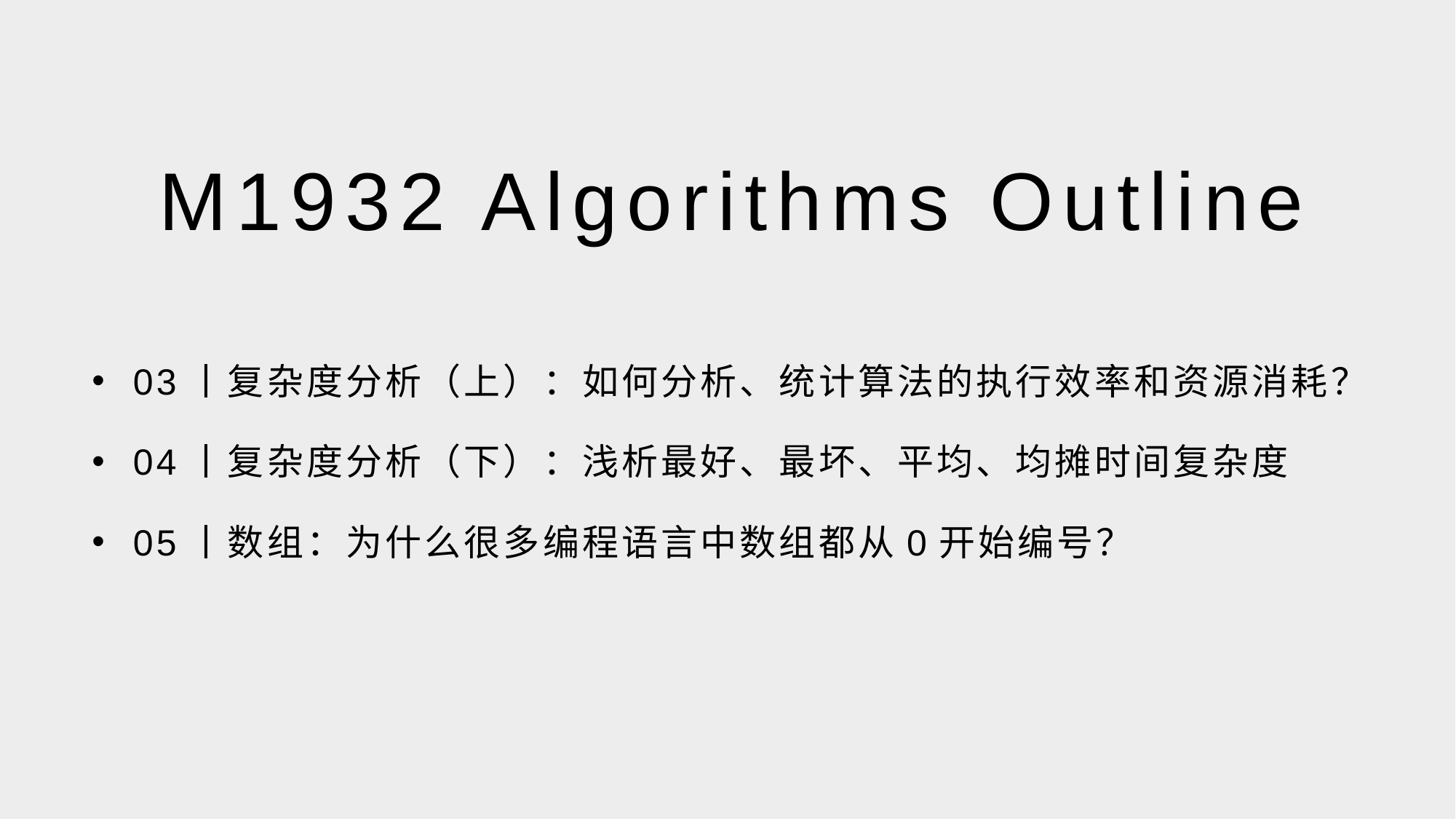

# M1932 Algorithms Outline
03丨复杂度分析（上）：如何分析、统计算法的执行效率和资源消耗？
04丨复杂度分析（下）：浅析最好、最坏、平均、均摊时间复杂度
05丨数组：为什么很多编程语言中数组都从0开始编号？